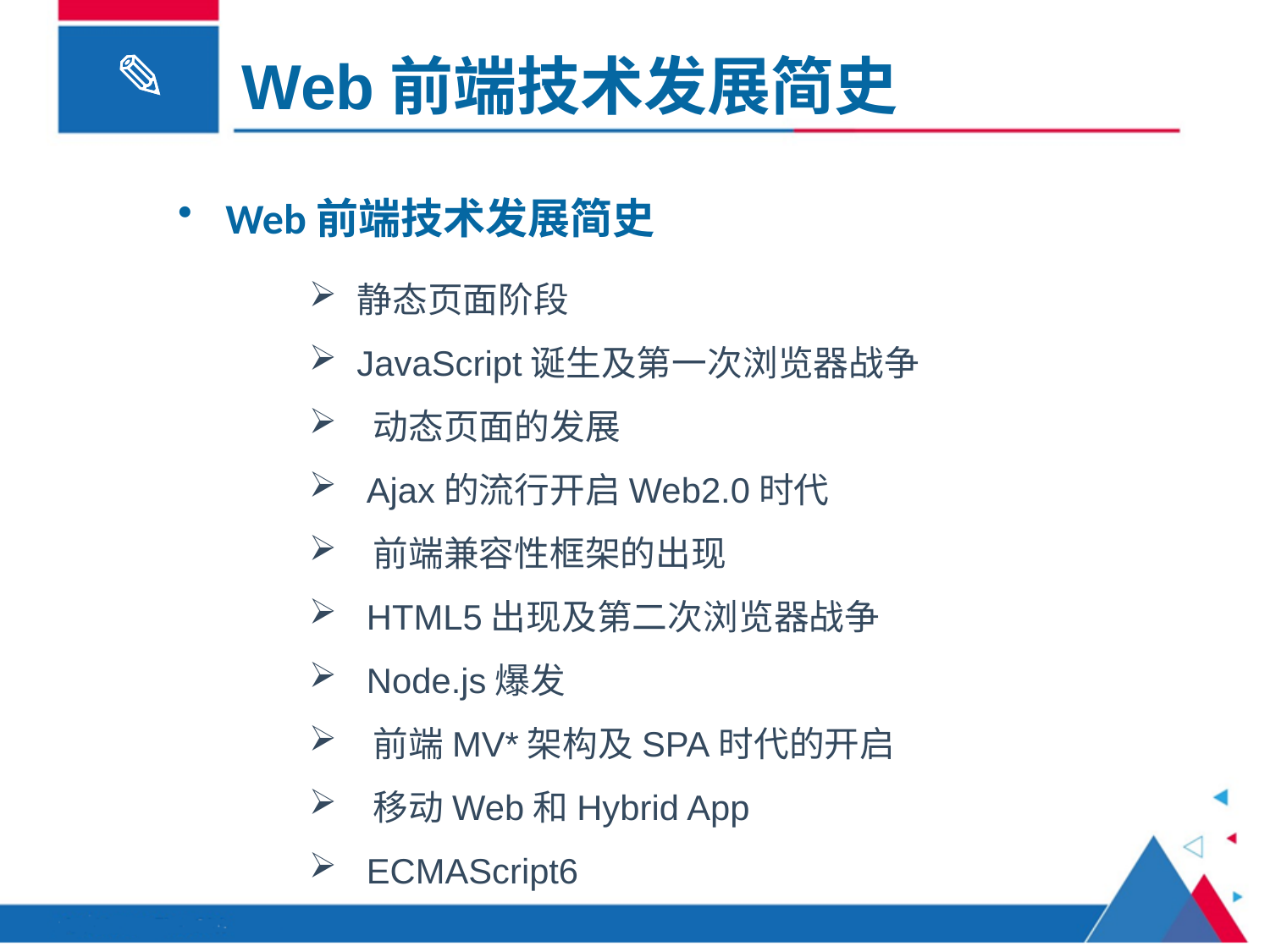

Web前端技术发展简史
Web前端技术发展简史
知识点概述
静态页面阶段
JavaScript诞生及第一次浏览器战争
 动态页面的发展
 Ajax的流行开启Web2.0时代
 前端兼容性框架的出现
 HTML5出现及第二次浏览器战争
 Node.js爆发
 前端MV*架构及SPA时代的开启
 移动Web和Hybrid App
 ECMAScript6